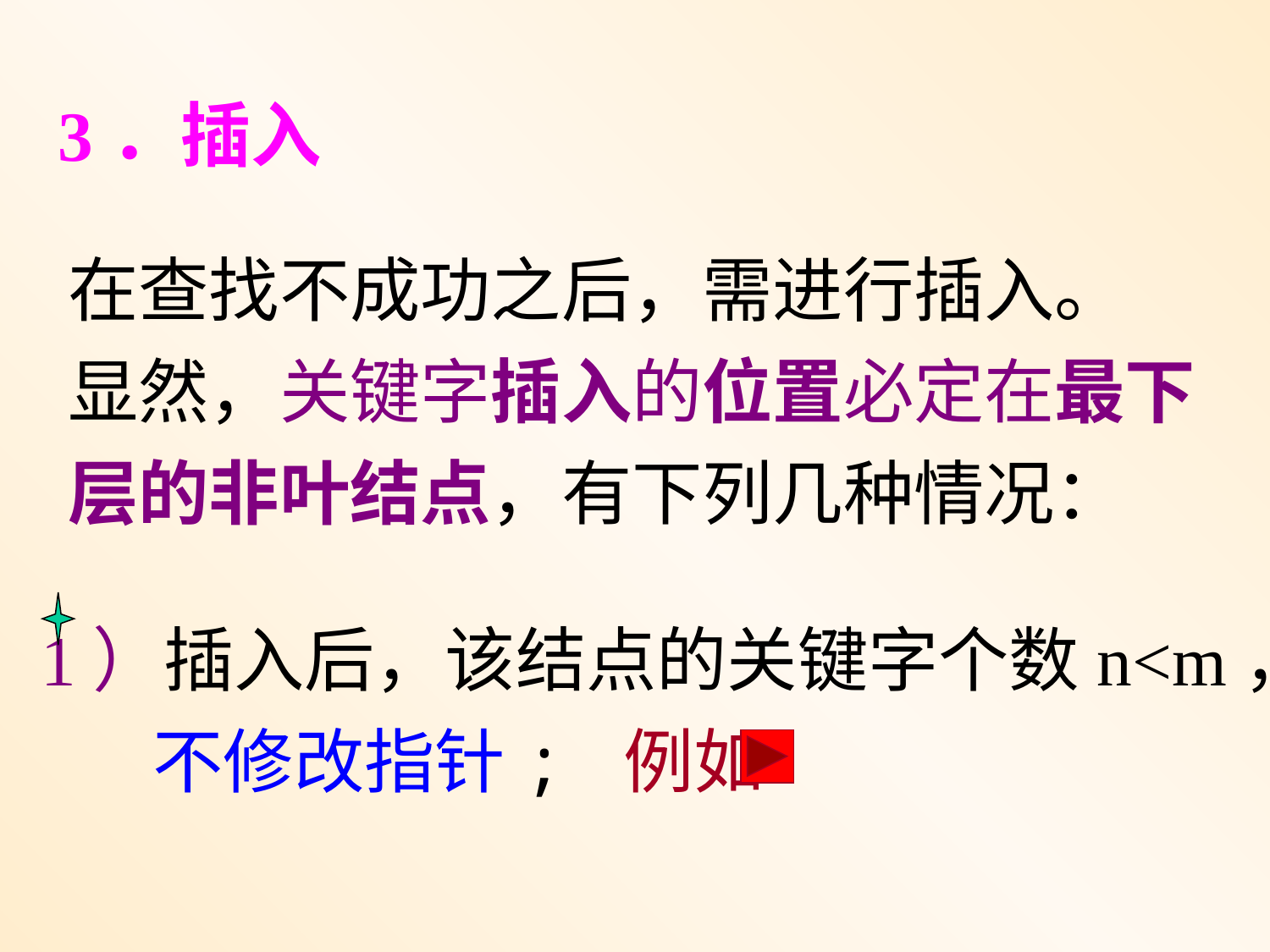

3．插入
在查找不成功之后，需进行插入。
显然，关键字插入的位置必定在最下
层的非叶结点，有下列几种情况：

1）插入后，该结点的关键字个数n<m，
      不修改指针; 例如